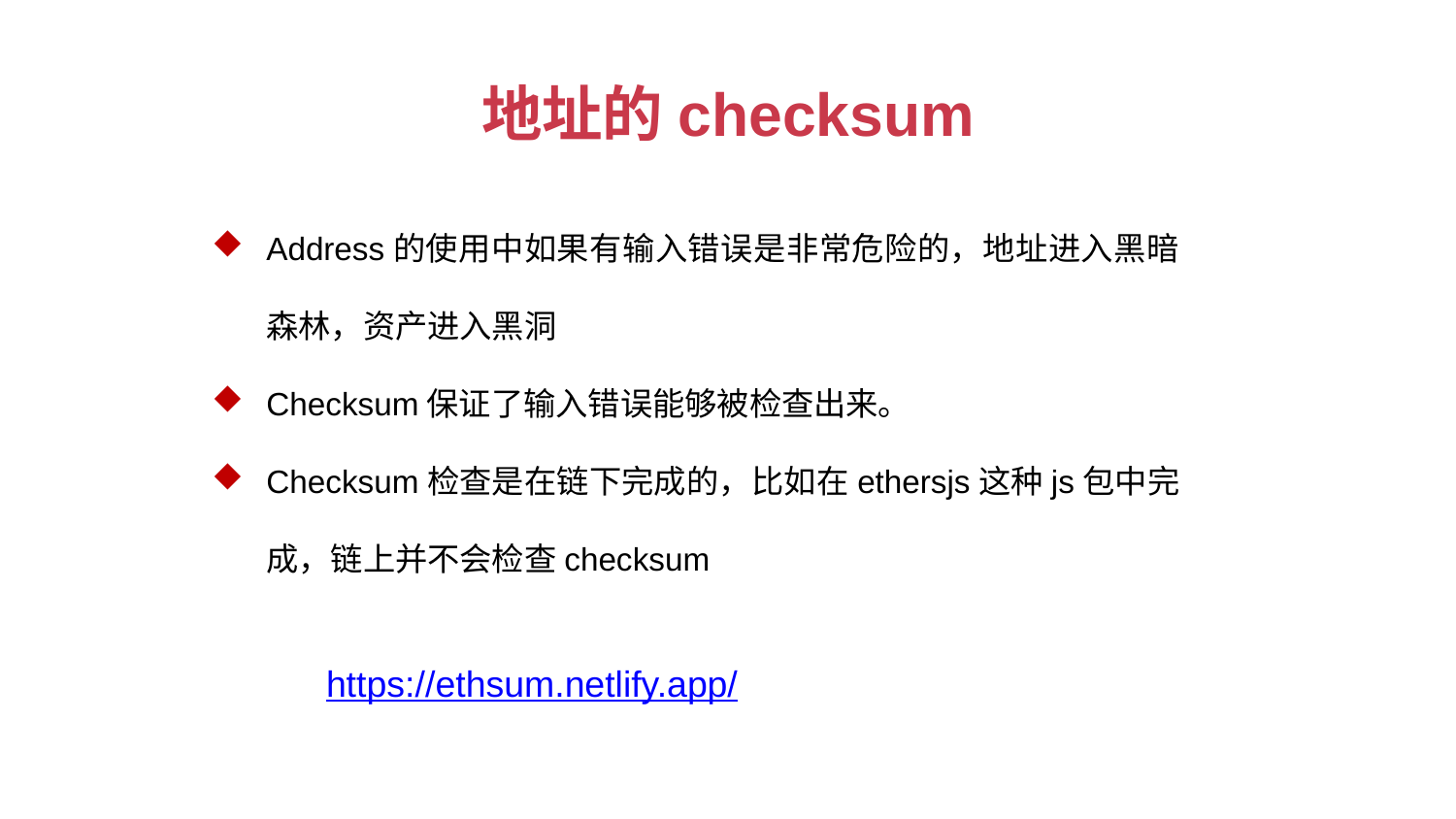

地址的checksum
Address的使用中如果有输入错误是非常危险的，地址进入黑暗森林，资产进入黑洞
Checksum保证了输入错误能够被检查出来。
Checksum检查是在链下完成的，比如在ethersjs这种js包中完成，链上并不会检查checksum

https://ethsum.netlify.app/